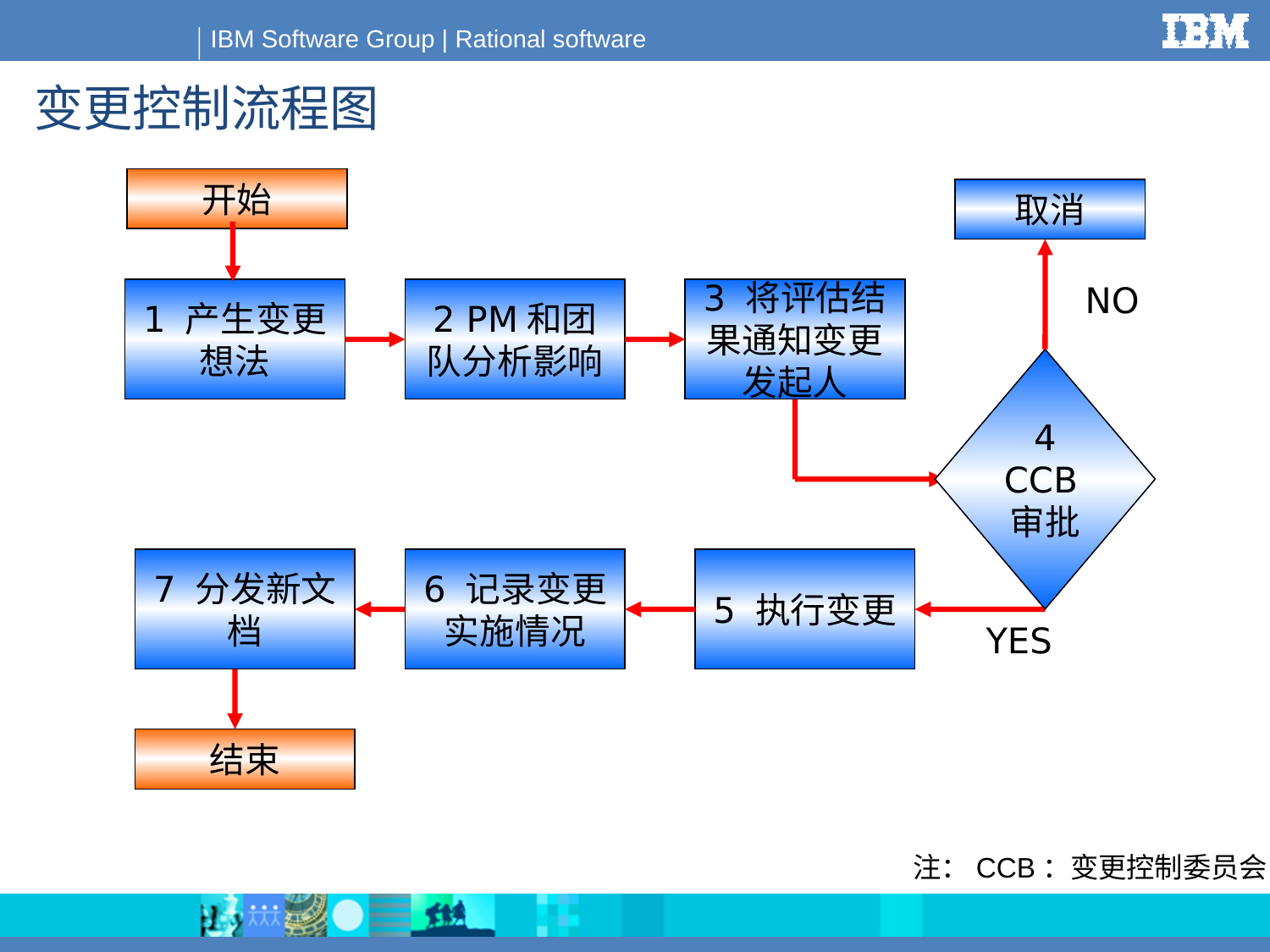

# 变更控制流程图
开始
取消

NO
1 产生变更想法
2 PM和团队分析影响
3 将评估结果通知变更发起人

4 CCB审批

7 分发新文档
6 记录变更
实施情况
5 执行变更

YES

结束
注：CCB：变更控制委员会